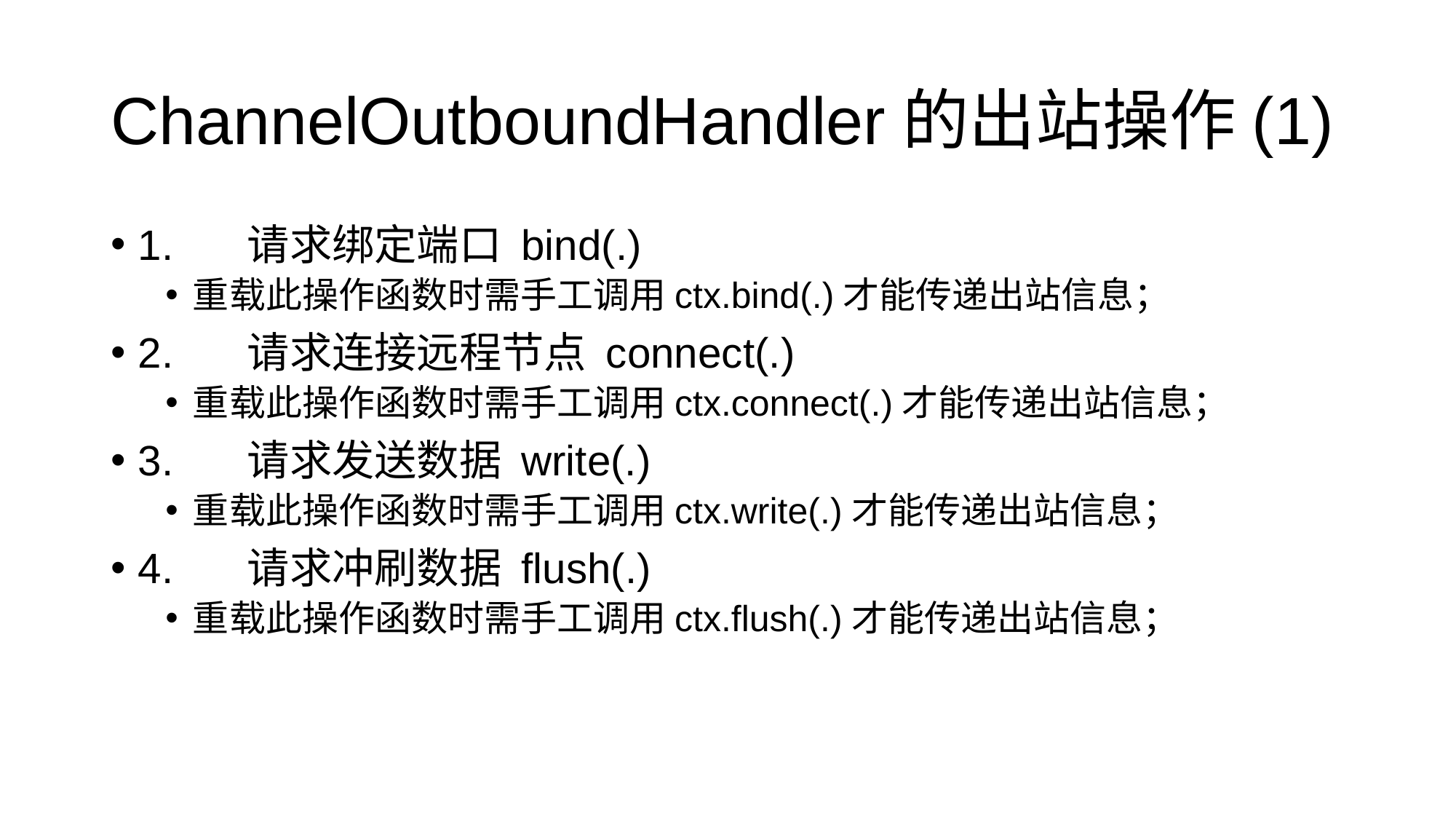

# ChannelOutboundHandler的出站操作(1)
1.	请求绑定端口 bind(.)
重载此操作函数时需手工调用ctx.bind(.)才能传递出站信息；
2.	请求连接远程节点 connect(.)
重载此操作函数时需手工调用ctx.connect(.)才能传递出站信息；
3.	请求发送数据 write(.)
重载此操作函数时需手工调用ctx.write(.)才能传递出站信息；
4.	请求冲刷数据 flush(.)
重载此操作函数时需手工调用ctx.flush(.)才能传递出站信息；